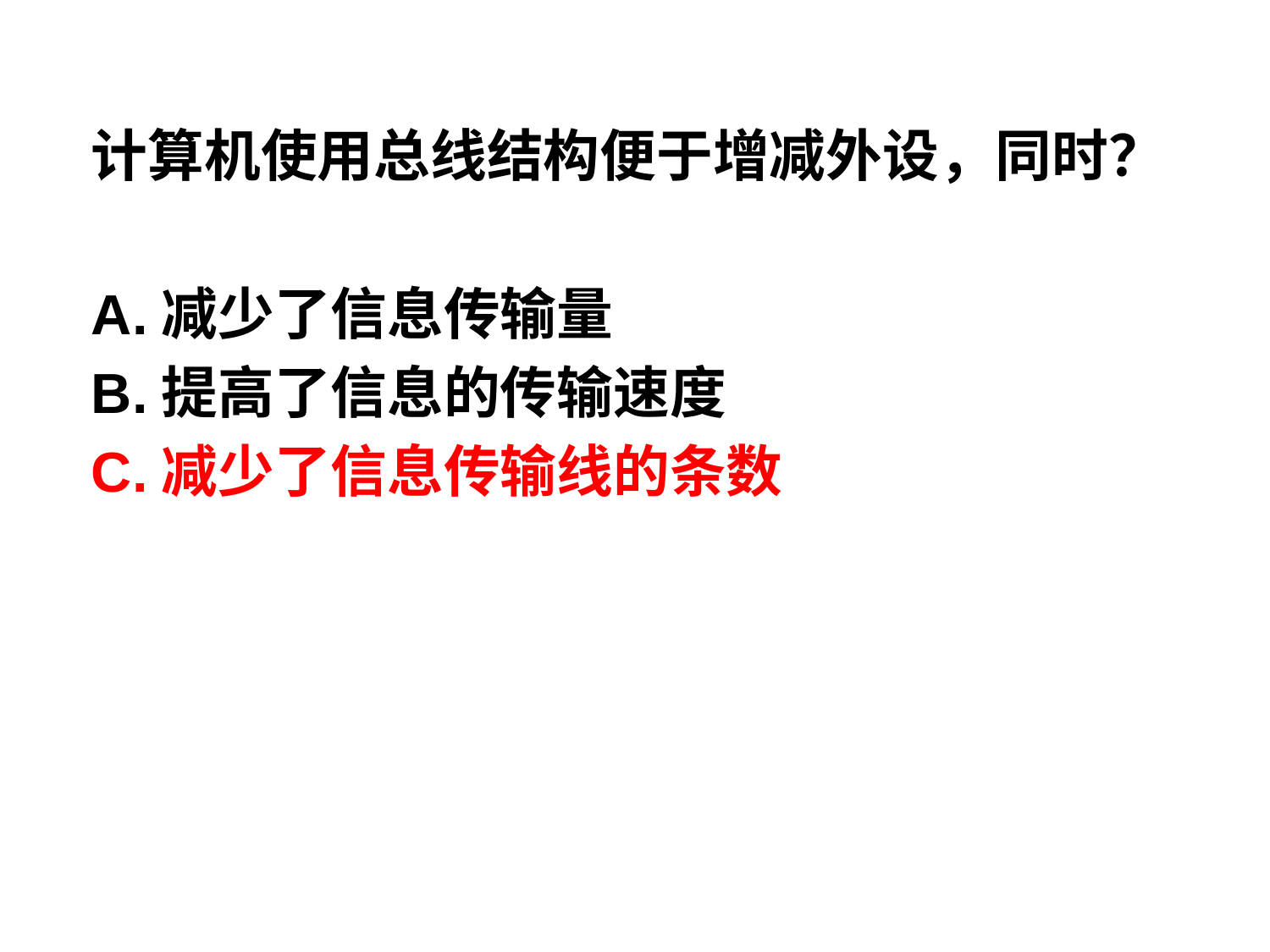

计算机使用总线结构便于增减外设，同时？

A.减少了信息传输量
B.提高了信息的传输速度
C.减少了信息传输线的条数